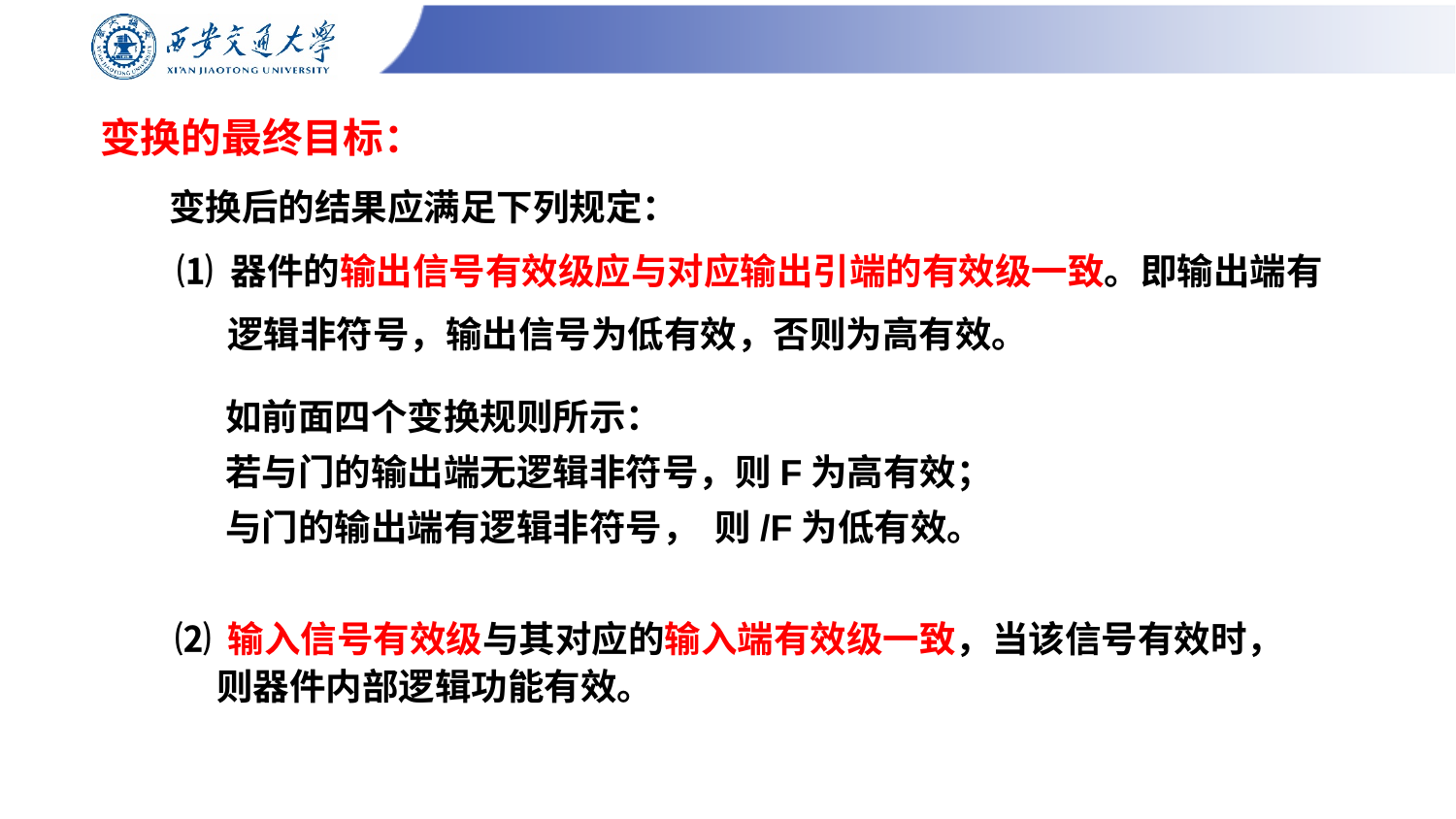

# 变换的最终目标：
变换后的结果应满足下列规定：
 ⑴ 器件的输出信号有效级应与对应输出引端的有效级一致。即输出端有
      逻辑非符号，输出信号为低有效，否则为高有效。
   如前面四个变换规则所示：
   若与门的输出端无逻辑非符号，则F为高有效；
   与门的输出端有逻辑非符号，  则/F为低有效。
⑵ 输入信号有效级与其对应的输入端有效级一致，当该信号有效时，
    则器件内部逻辑功能有效。